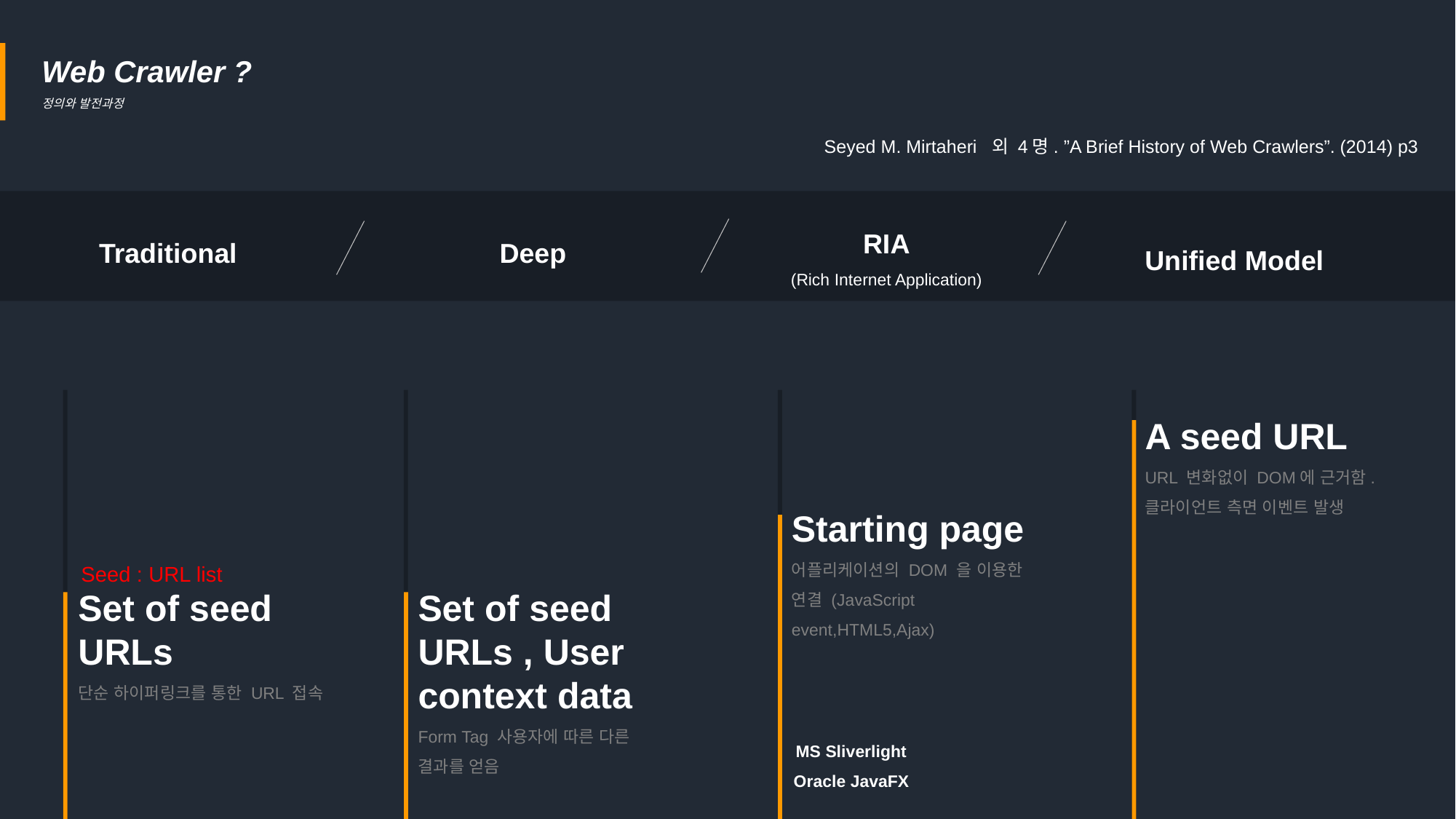

Web Crawler ?
정의와 발전과정

Seyed M. Mirtaheri  외 4명. ”A Brief History of Web Crawlers”. (2014) p3

RIA
(Rich Internet Application)
Traditional
Deep
Unified Model

A seed URL
URL 변화없이 DOM에 근거함. 클라이언트 측면 이벤트 발생

Starting page
어플리케이션의 DOM 을 이용한 연결 (JavaScript event,HTML5,Ajax)

Seed : URL list
Set of seed URLs
단순 하이퍼링크를 통한 URL 접속
Set of seed URLs , User context data
Form Tag 사용자에 따른 다른 결과를 얻음

MS Sliverlight
Oracle JavaFX